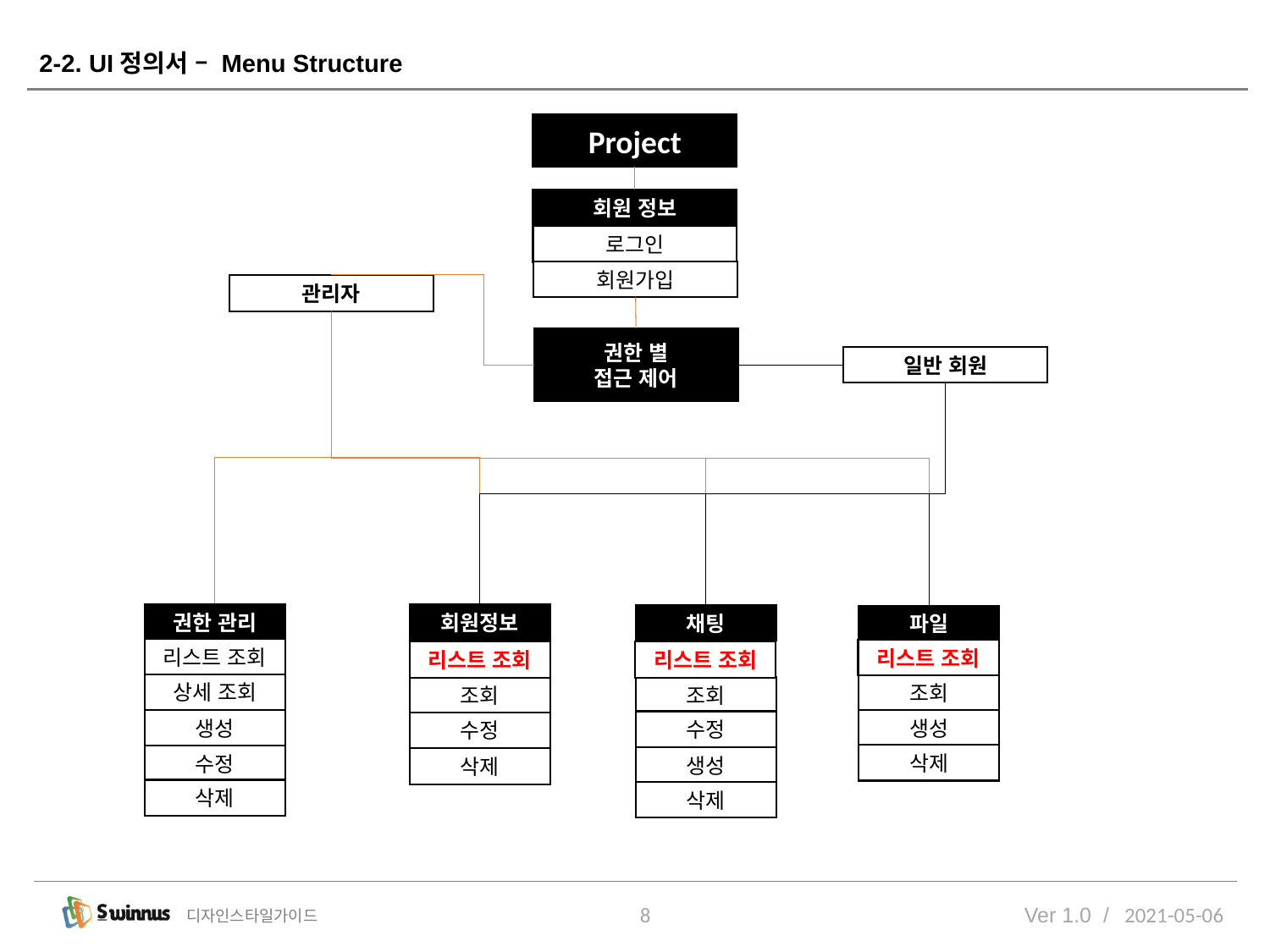

2-2. UI정의서 – Menu Structure
Project
회원 정보
로그인
회원가입
관리자
권한 별
접근 제어
일반 회원
권한 관리
회원정보
채팅
파일
리스트 조회
리스트 조회
리스트 조회
리스트 조회
상세 조회
조회
조회
조회
생성
생성
수정
수정
삭제
수정
생성
삭제
삭제
삭제
Ver 1.0  /
2021-05-06
디자인스타일가이드